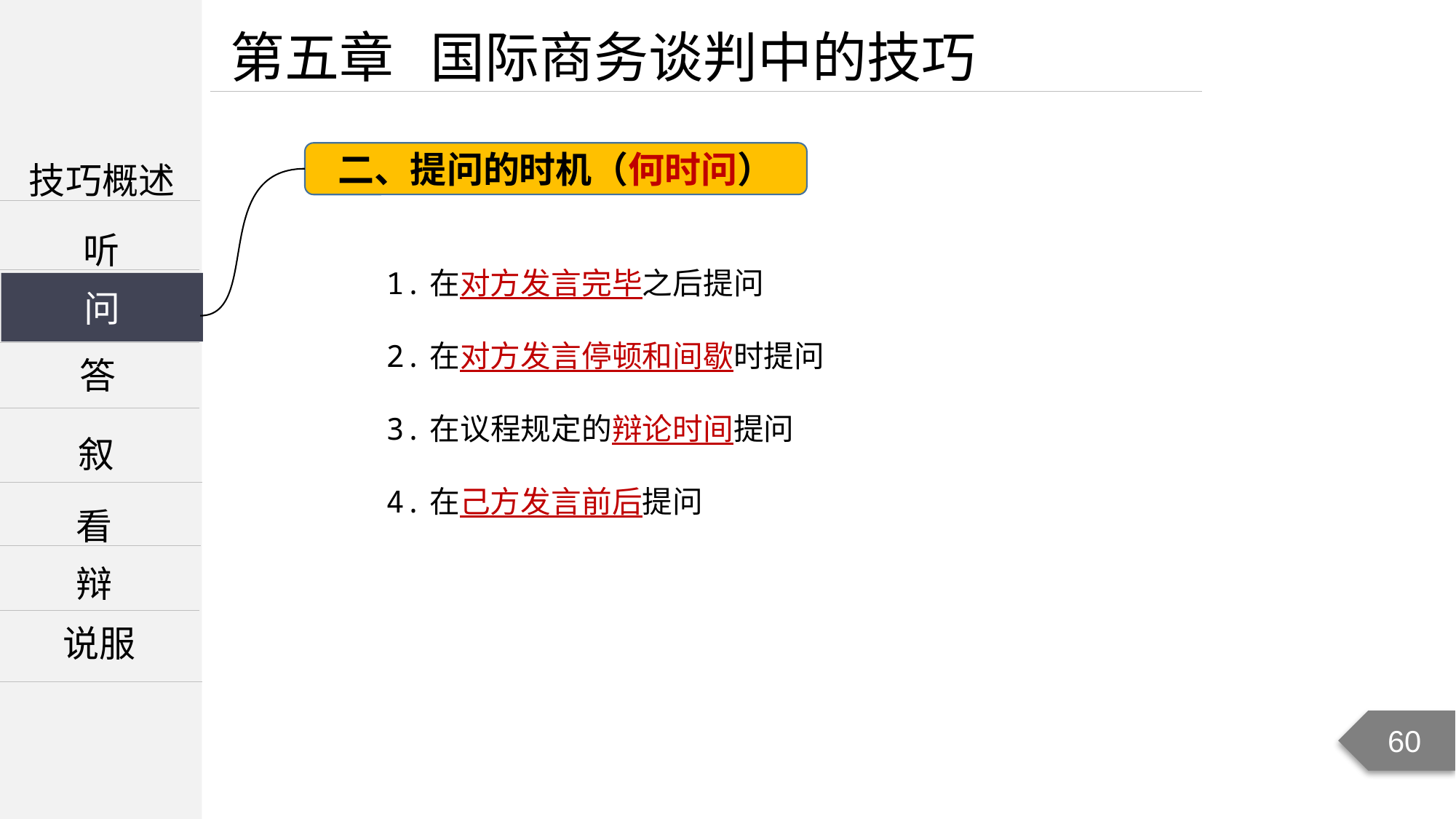

第五章   国际商务谈判中的技巧
技巧概述
二、提问的时机（何时问）
听
1.在对方发言完毕之后提问
2.在对方发言停顿和间歇时提问
3.在议程规定的辩论时间提问
4.在己方发言前后提问
问
问
答
叙
看
辩
说服
60